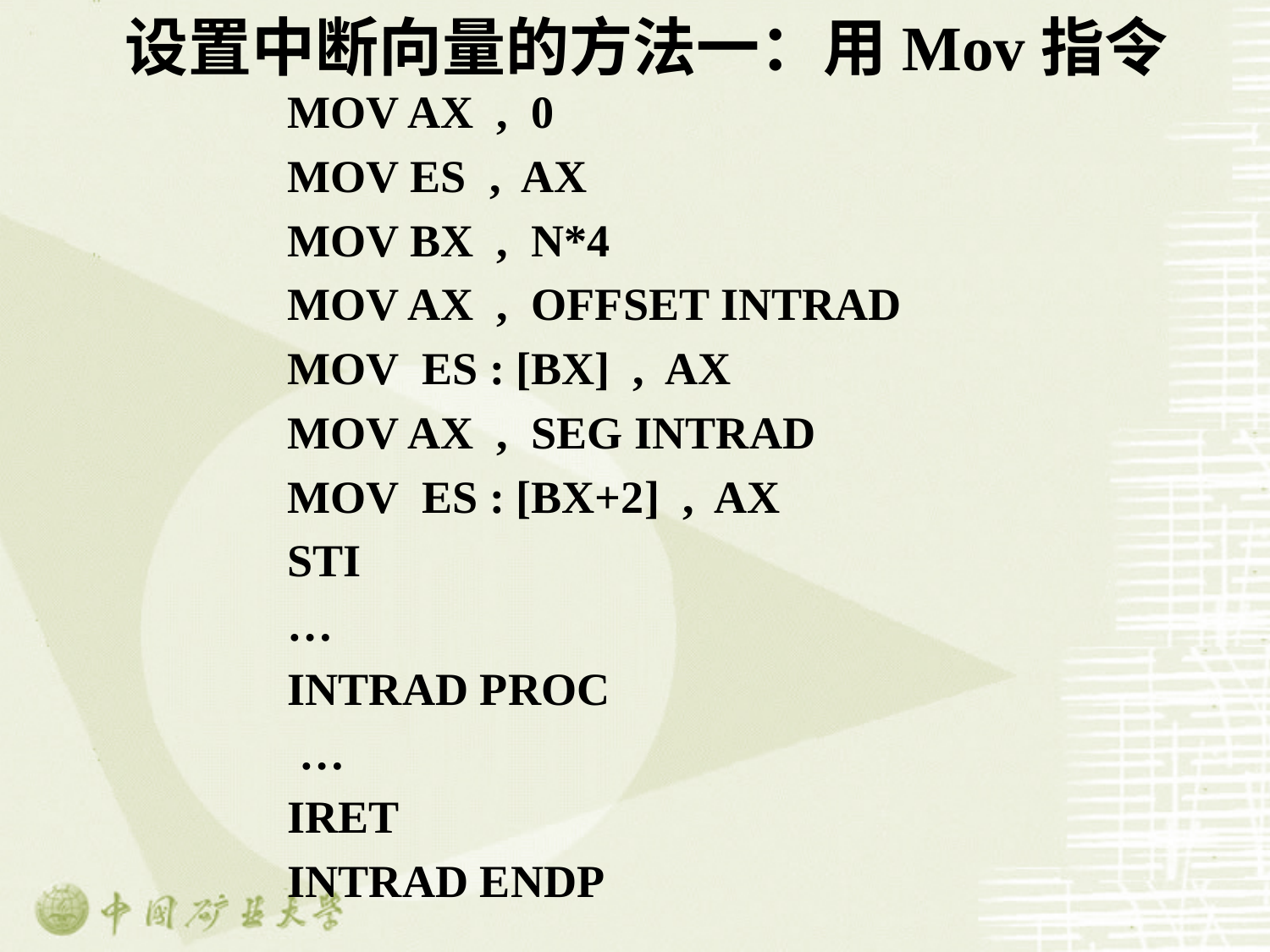

# 设置中断向量的方法一：用Mov指令
MOV AX  ,  0
MOV ES  ,  AX
MOV BX  ,  N*4
MOV AX  ,  OFFSET INTRAD
MOV  ES : [BX]  ,  AX
MOV AX  ,  SEG INTRAD
MOV  ES : [BX+2]  ,  AX
STI
…
INTRAD PROC
 …
IRET
INTRAD ENDP